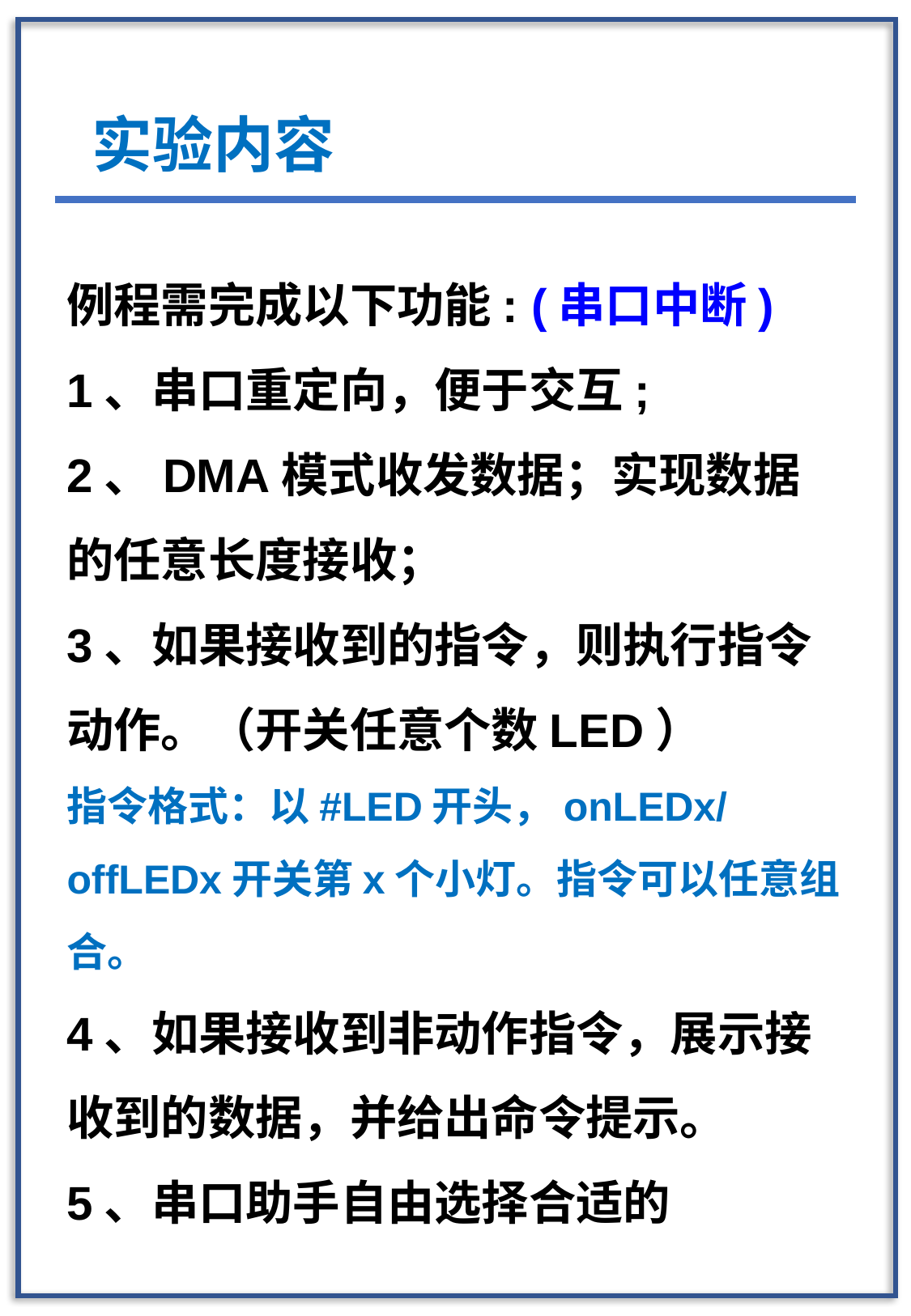

实验内容
例程需完成以下功能: (串口中断)
1、串口重定向，便于交互;
2、DMA模式收发数据；实现数据的任意长度接收；
3、如果接收到的指令，则执行指令动作。（开关任意个数LED）
指令格式：以#LED开头，onLEDx/offLEDx开关第x个小灯。指令可以任意组合。
4、如果接收到非动作指令，展示接收到的数据，并给出命令提示。
5、串口助手自由选择合适的